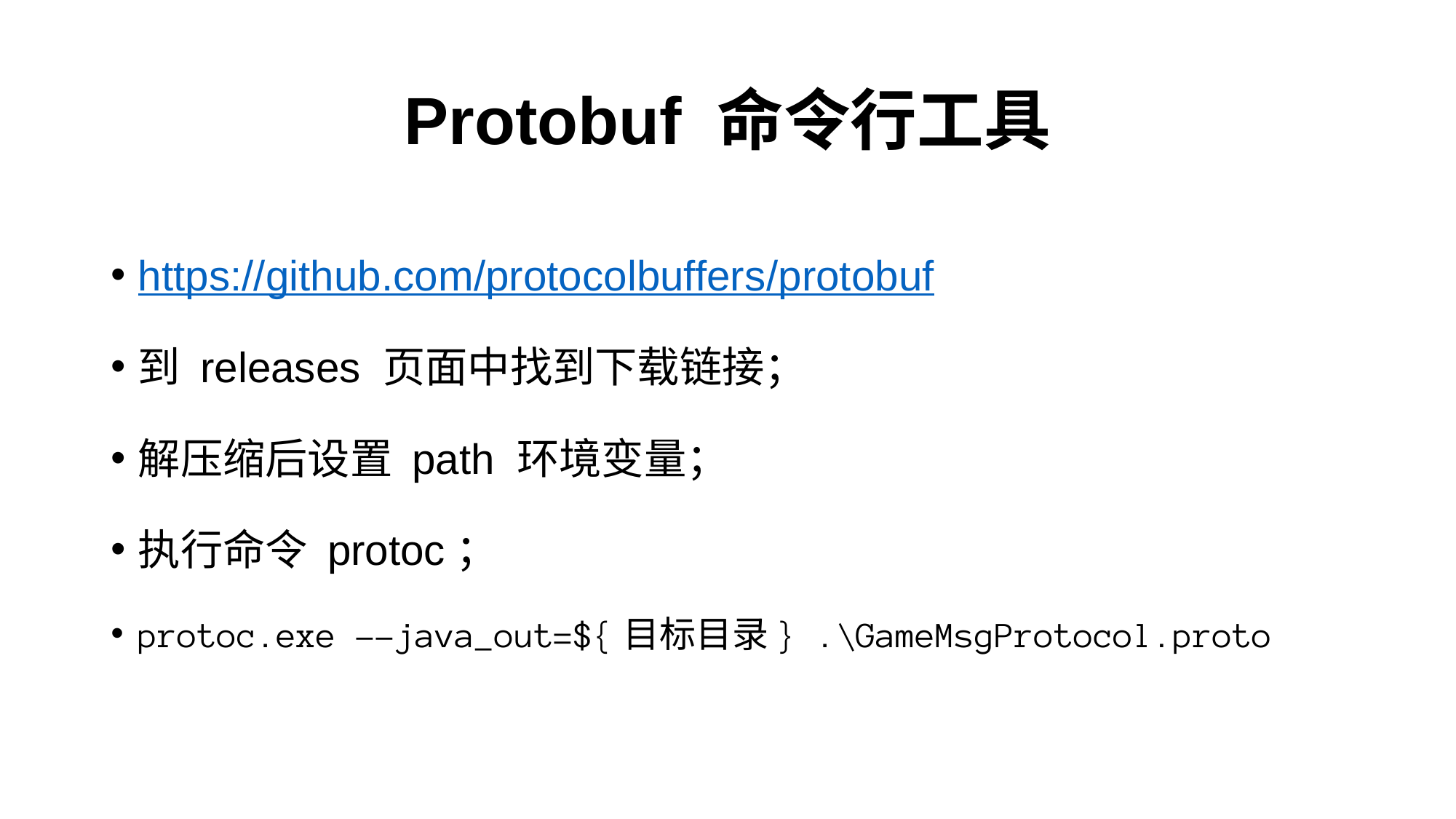

# Protobuf 命令行工具
https://github.com/protocolbuffers/protobuf
到 releases 页面中找到下载链接；
解压缩后设置 path 环境变量；
执行命令 protoc；
protoc.exe --java_out=${目标目录} .\GameMsgProtocol.proto